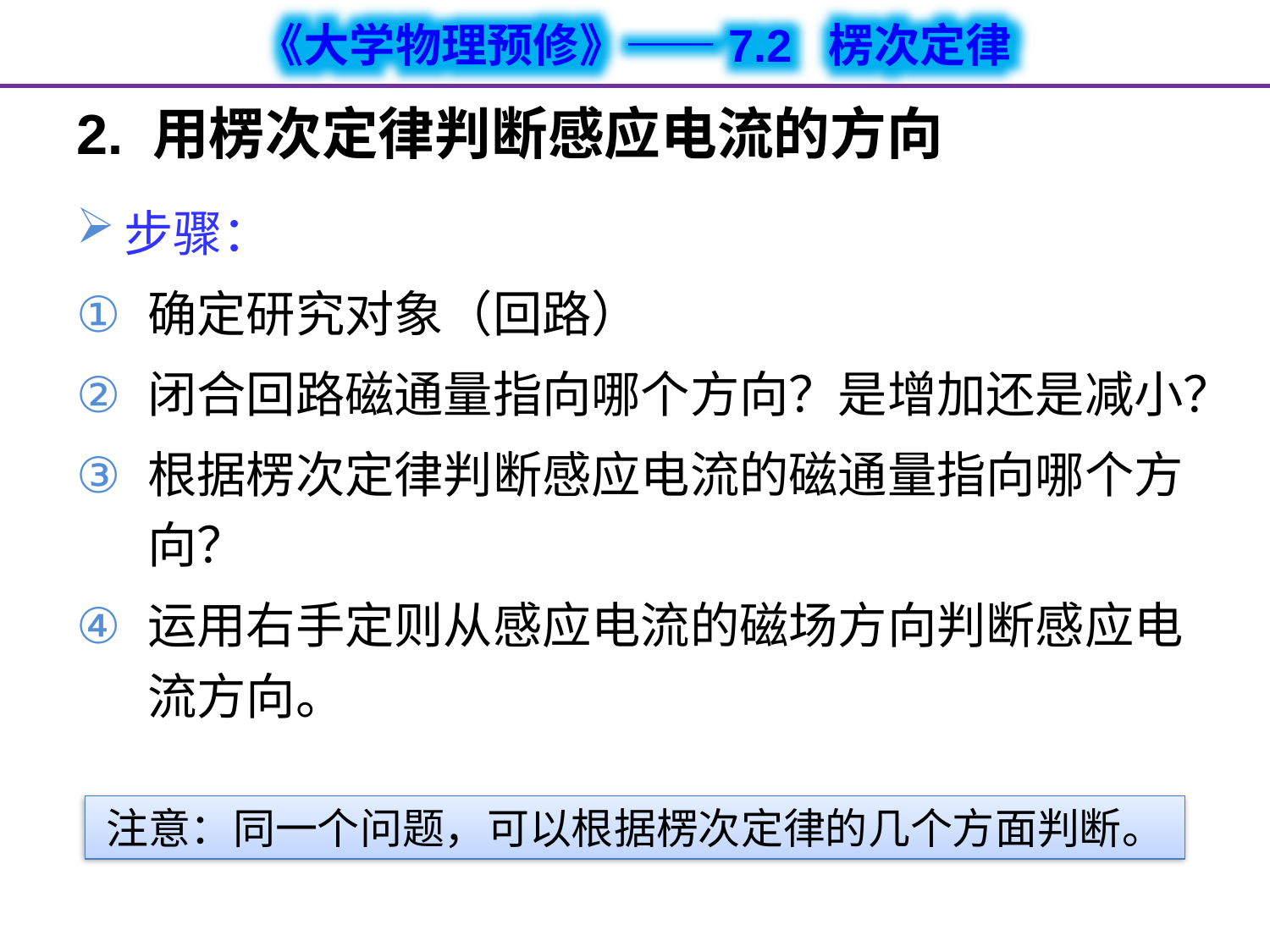

# 2. 用楞次定律判断感应电流的方向
步骤：
确定研究对象（回路）
闭合回路磁通量指向哪个方向？是增加还是减小？
根据楞次定律判断感应电流的磁通量指向哪个方向？
运用右手定则从感应电流的磁场方向判断感应电流方向。
注意：同一个问题，可以根据楞次定律的几个方面判断。